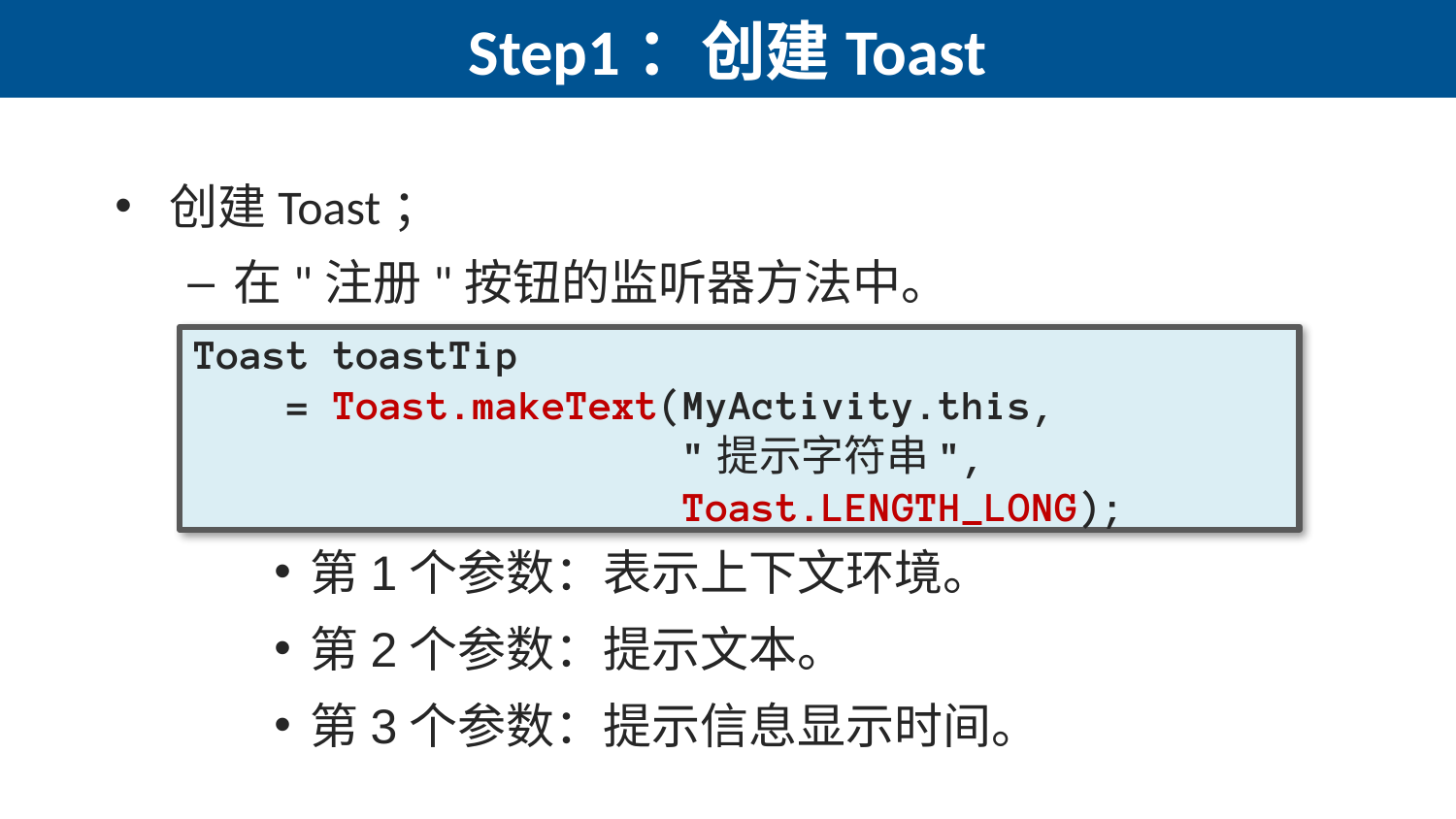

# Step1：创建Toast

创建Toast；
在"注册"按钮的监听器方法中。
Toast toastTip
    = Toast.makeText(MyActivity.this,
                     "提示字符串",
                     Toast.LENGTH_LONG);
第1个参数：表示上下文环境。
第2个参数：提示文本。
第3个参数：提示信息显示时间。